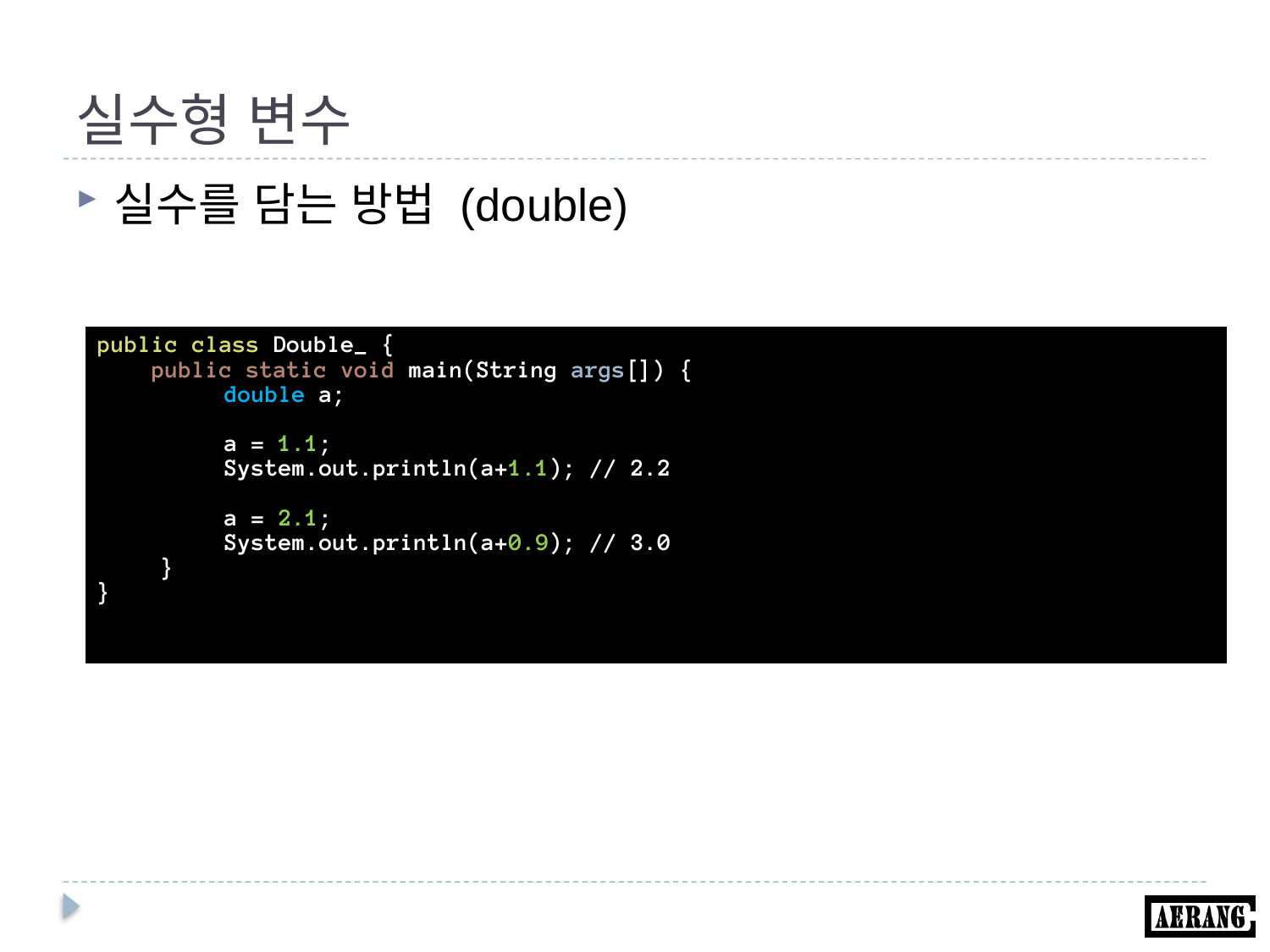

# 실수형 변수
실수를 담는 방법 (double)
| public class Double\_ { public static void main(String args[]) { double a; a = 1.1; System.out.println(a+1.1); // 2.2 a = 2.1; System.out.println(a+0.9); // 3.0 } } |
| --- |